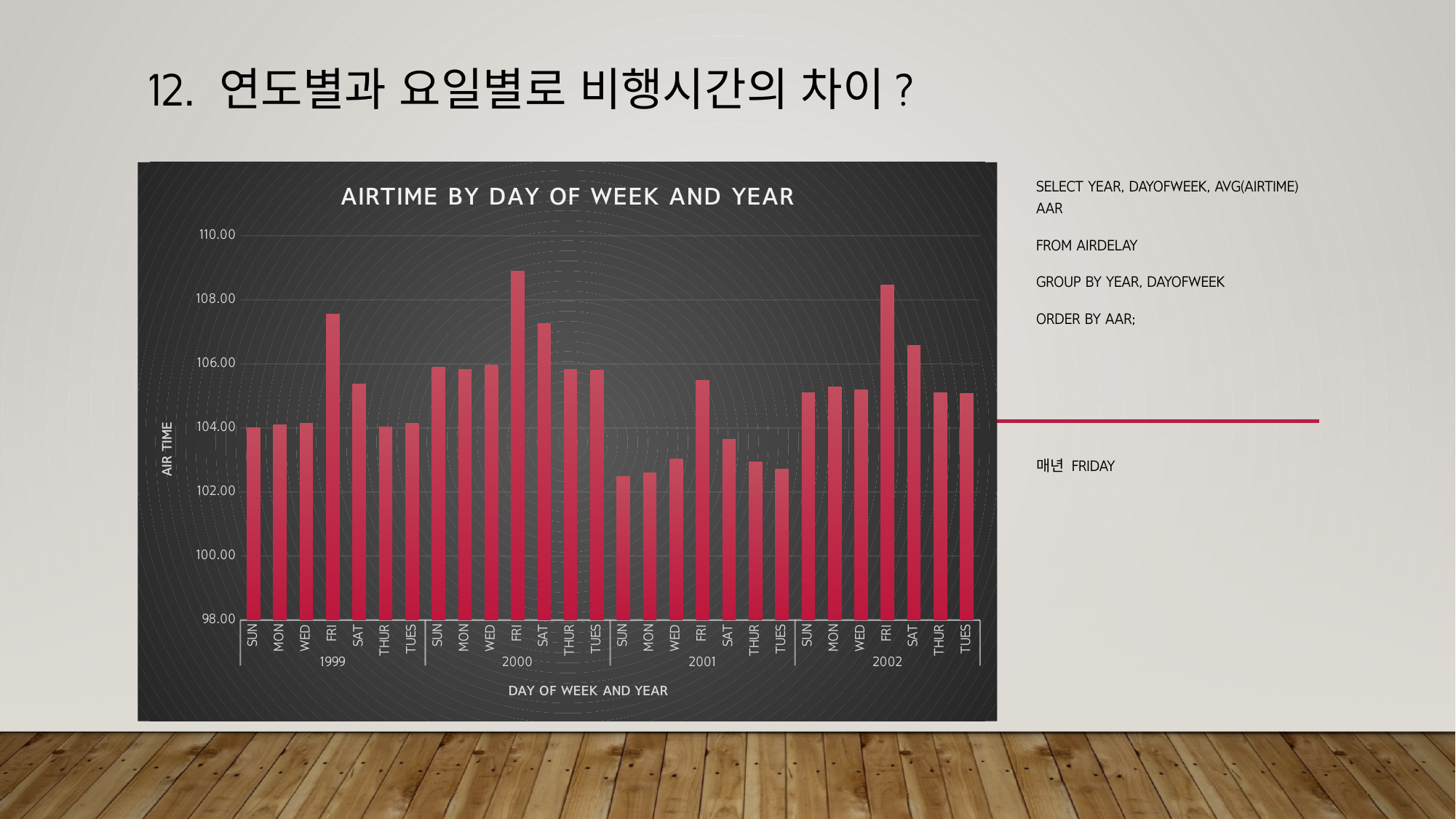

# 12. 연도별과 요일별로 비행시간의 차이?

### Chart: AIRTIME BY DAY OF WEEK AND YEAR

| Category | 요약 |
|---|---|
| SUN | 104.01658737597 |
| MON | 104.092136134562 |
| WED | 104.147844659449 |
| FRI | 107.556659130297 |
| SAT | 105.375140633821 |
| THUR | 104.023731281408 |
| TUES | 104.134959727444 |
| SUN | 105.897747171865 |
| MON | 105.816883938646 |
| WED | 105.965112052086 |
| FRI | 108.903519637546 |
| SAT | 107.257518426981 |
| THUR | 105.833693258595 |
| TUES | 105.810309126238 |
| SUN | 102.480433875187 |
| MON | 102.603051109345 |
| WED | 103.020353353485 |
| FRI | 105.489544269665 |
| SAT | 103.644243675723 |
| THUR | 102.927052558806 |
| TUES | 102.716480249442 |
| SUN | 105.088717060157 |
| MON | 105.271306703376 |
| WED | 105.185350090717 |
| FRI | 108.453677032596 |
| SAT | 106.569758727762 |
| THUR | 105.09877048965 |
| TUES | 105.084855976208 |
select year, dayofweek, avg(airtime) aar
from airdelay
group by year, dayofweek
order by aar;
매년 FRIDAY